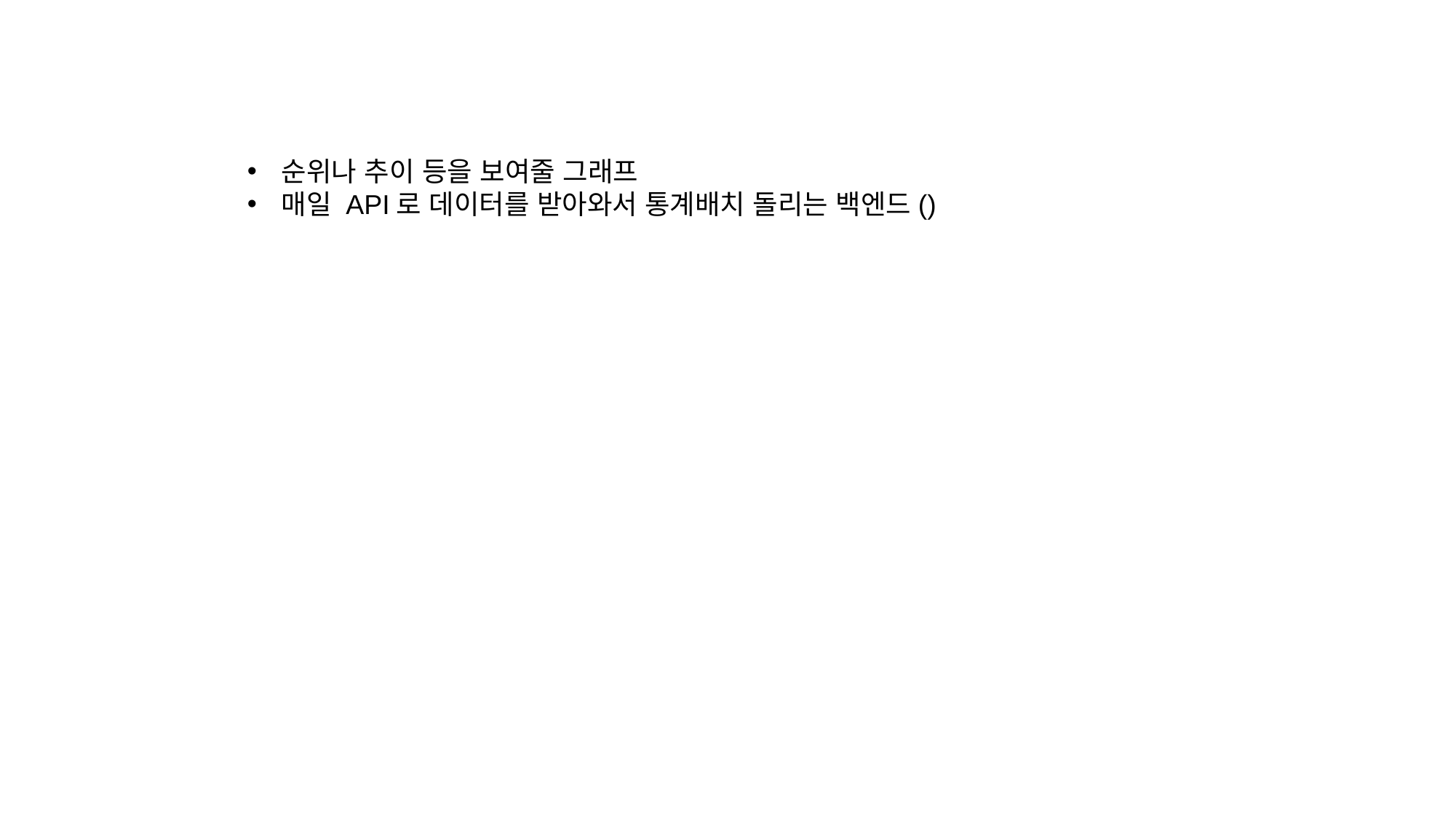

순위나 추이 등을 보여줄 그래프
매일 API로 데이터를 받아와서 통계배치 돌리는 백엔드()